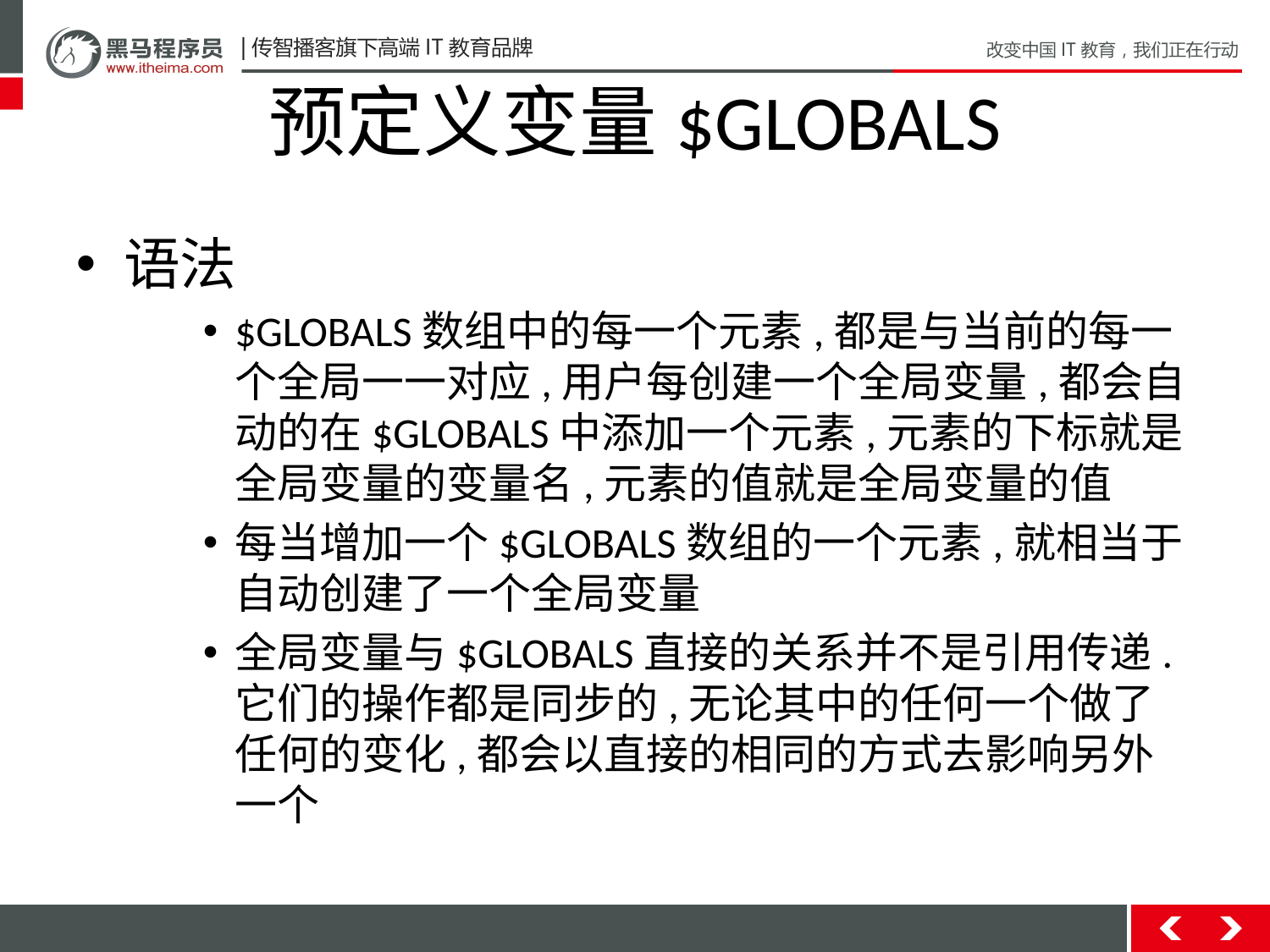

# 预定义变量$GLOBALS
语法
$GLOBALS数组中的每一个元素,都是与当前的每一个全局一一对应,用户每创建一个全局变量,都会自动的在$GLOBALS中添加一个元素,元素的下标就是全局变量的变量名,元素的值就是全局变量的值
每当增加一个$GLOBALS数组的一个元素,就相当于自动创建了一个全局变量
全局变量与$GLOBALS直接的关系并不是引用传递.它们的操作都是同步的,无论其中的任何一个做了任何的变化,都会以直接的相同的方式去影响另外一个